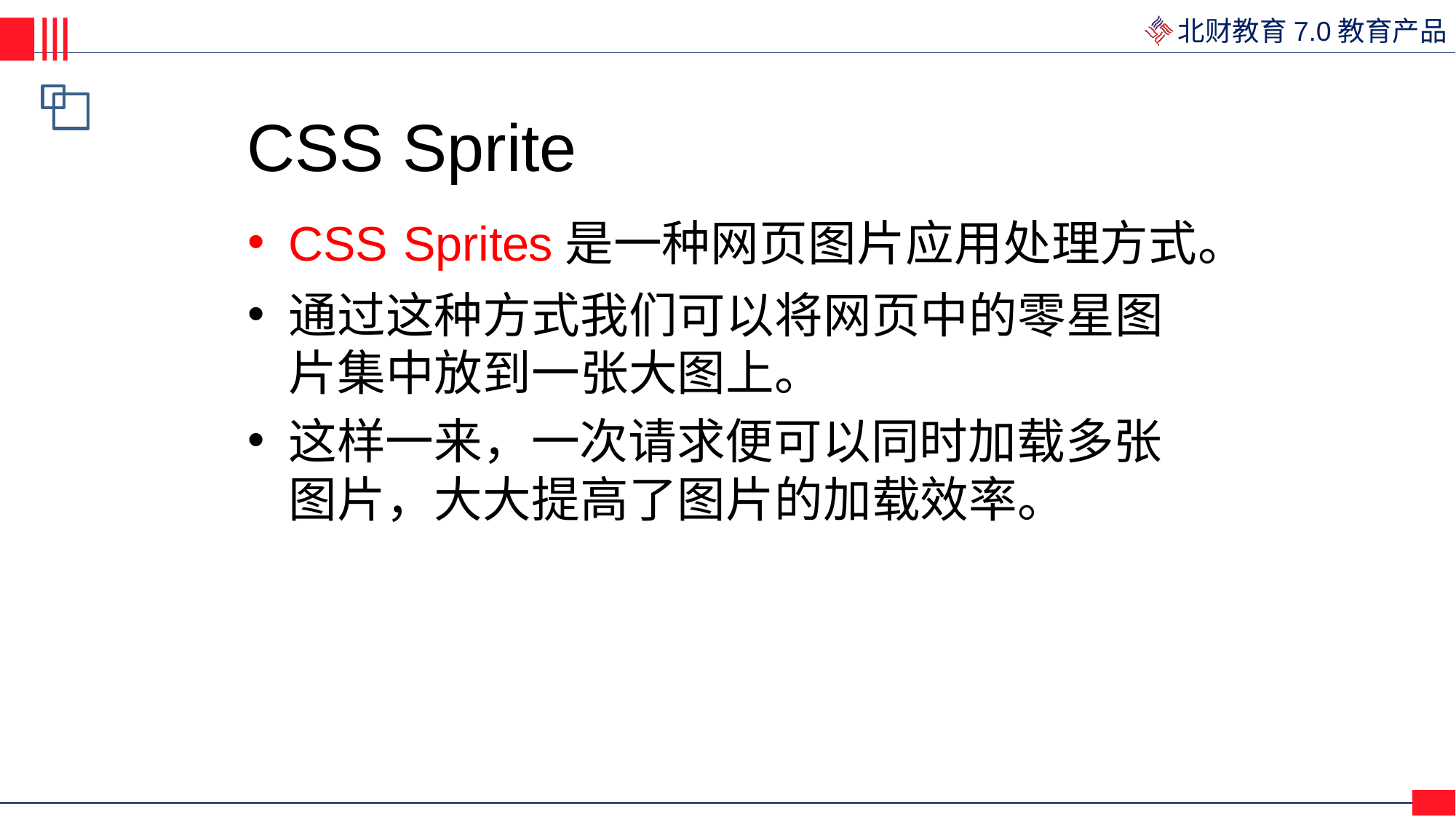

# CSS Sprite
CSS Sprites是一种网页图片应用处理方式。
通过这种方式我们可以将网页中的零星图 片集中放到一张大图上。
这样一来，一次请求便可以同时加载多张 图片，大大提高了图片的加载效率。